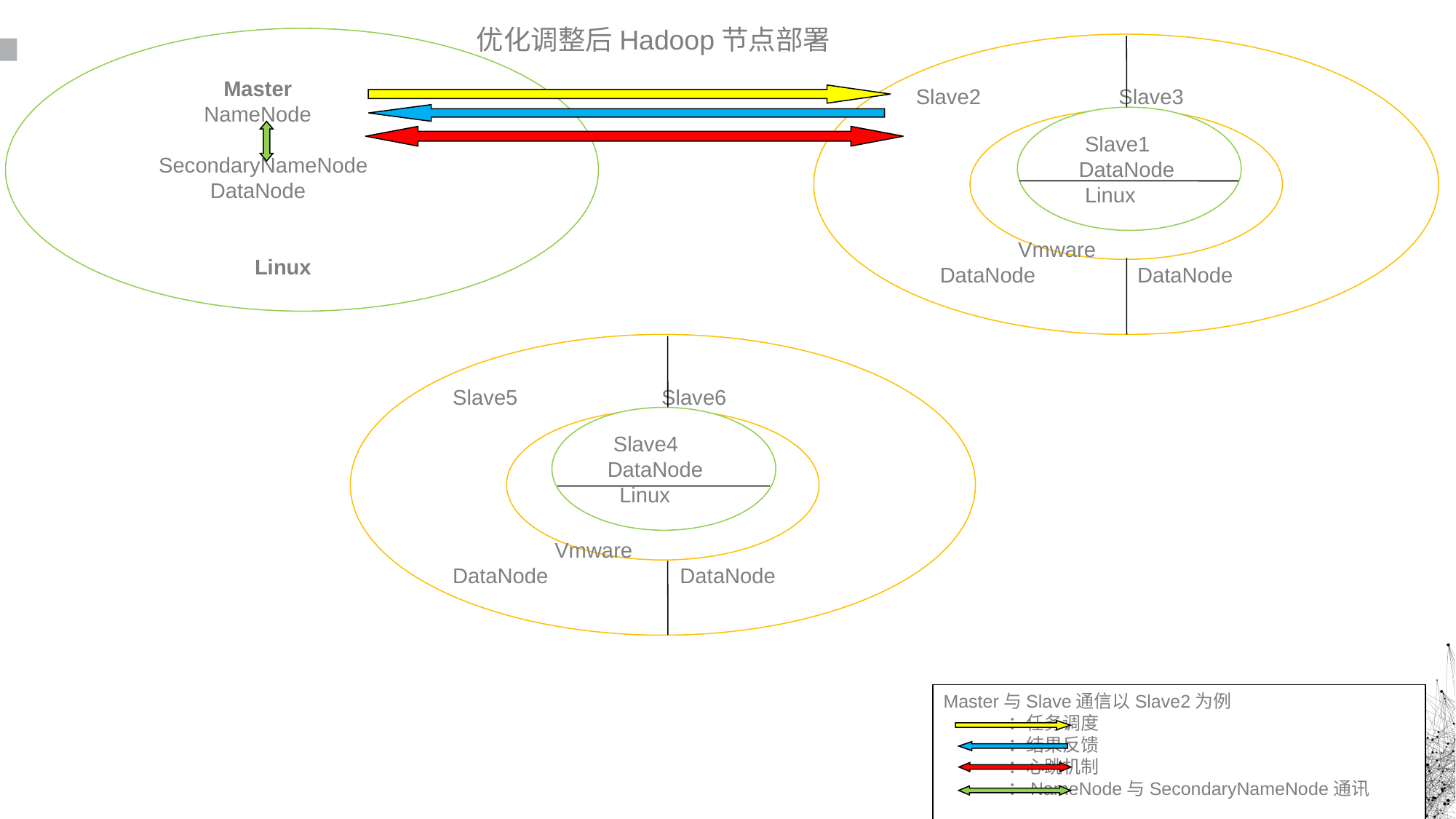

读书派booklist免费出品
禁止任何二次分享、售卖
本人法律专业，请勿以身试法
读书派booklist免费出品
这部分内容不影响PPT播放
尊重原创，请勿以身试法，二次分享或倒卖

           Master
          NameNode

       SecondaryNameNode
           DataNode

            Linux

Slave2                       Slave3

                 Vmware
    DataNode                 DataNode

    Slave1
   DataNode
    Linux

Slave5                        Slave6

                 Vmware
DataNode                      DataNode

   Slave4
  DataNode
    Linux

Master与Slave通信以Slave2为例
               ：任务调度
               ：结果反馈
               ：心跳机制
               ：NameNode与SecondaryNameNode通讯

      优化调整后Hadoop节点部署

文字内容

文字内容

读书派booklist免费出品
禁止任何二次分享、售卖
本人法律专业，请勿以身试法
读书派booklist免费出品
这部分内容不影响PPT播放
尊重原创，请勿以身试法，二次分享或倒卖